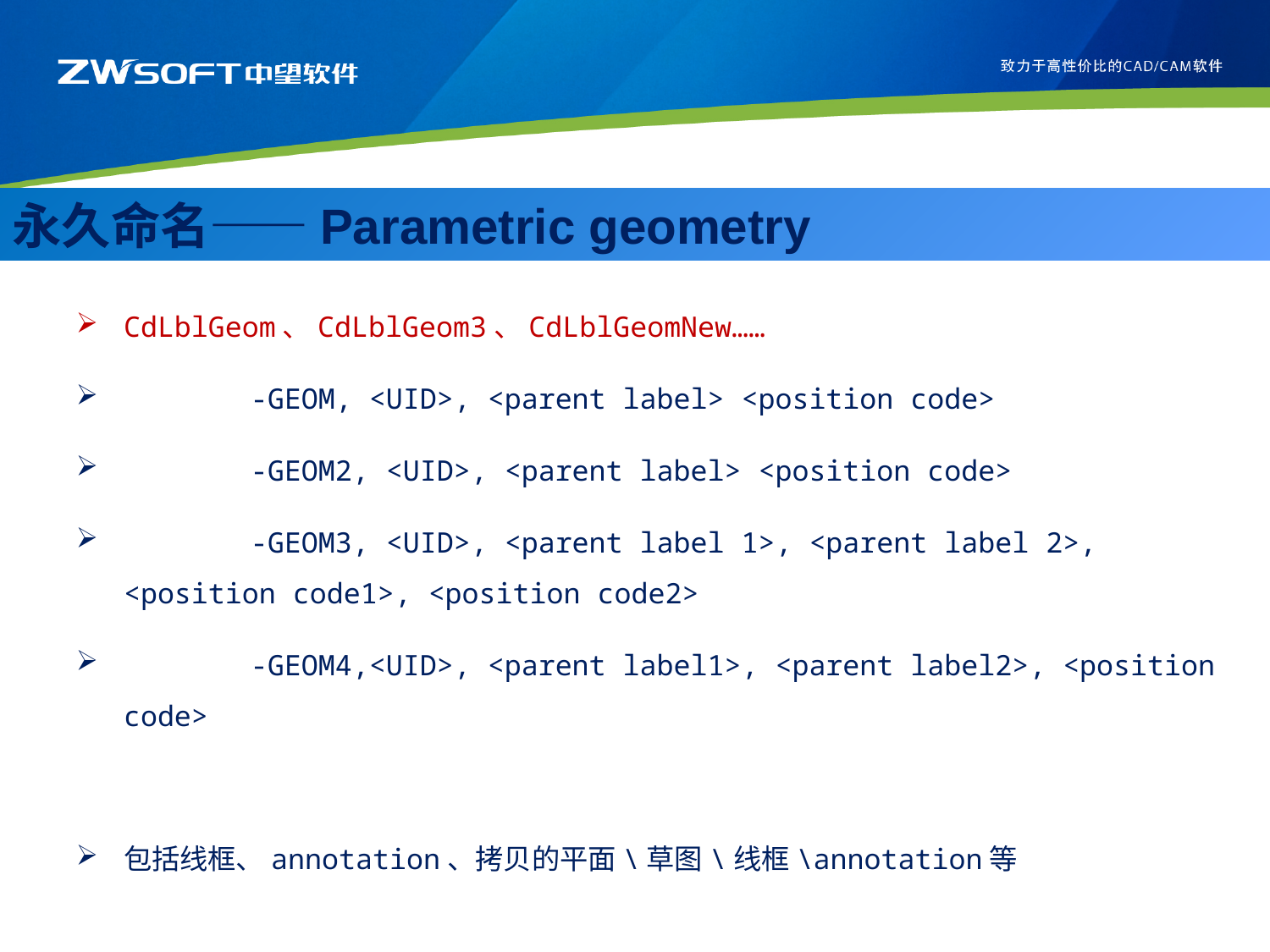

永久命名——Parametric geometry
CdLblGeom、CdLblGeom3、CdLblGeomNew……
	-GEOM, <UID>, <parent label> <position code>
	-GEOM2, <UID>, <parent label> <position code>
	-GEOM3, <UID>, <parent label 1>, <parent label 2>, <position code1>, <position code2>
	-GEOM4,<UID>, <parent label1>, <parent label2>, <position code>

包括线框、annotation、拷贝的平面\草图\线框\annotation等